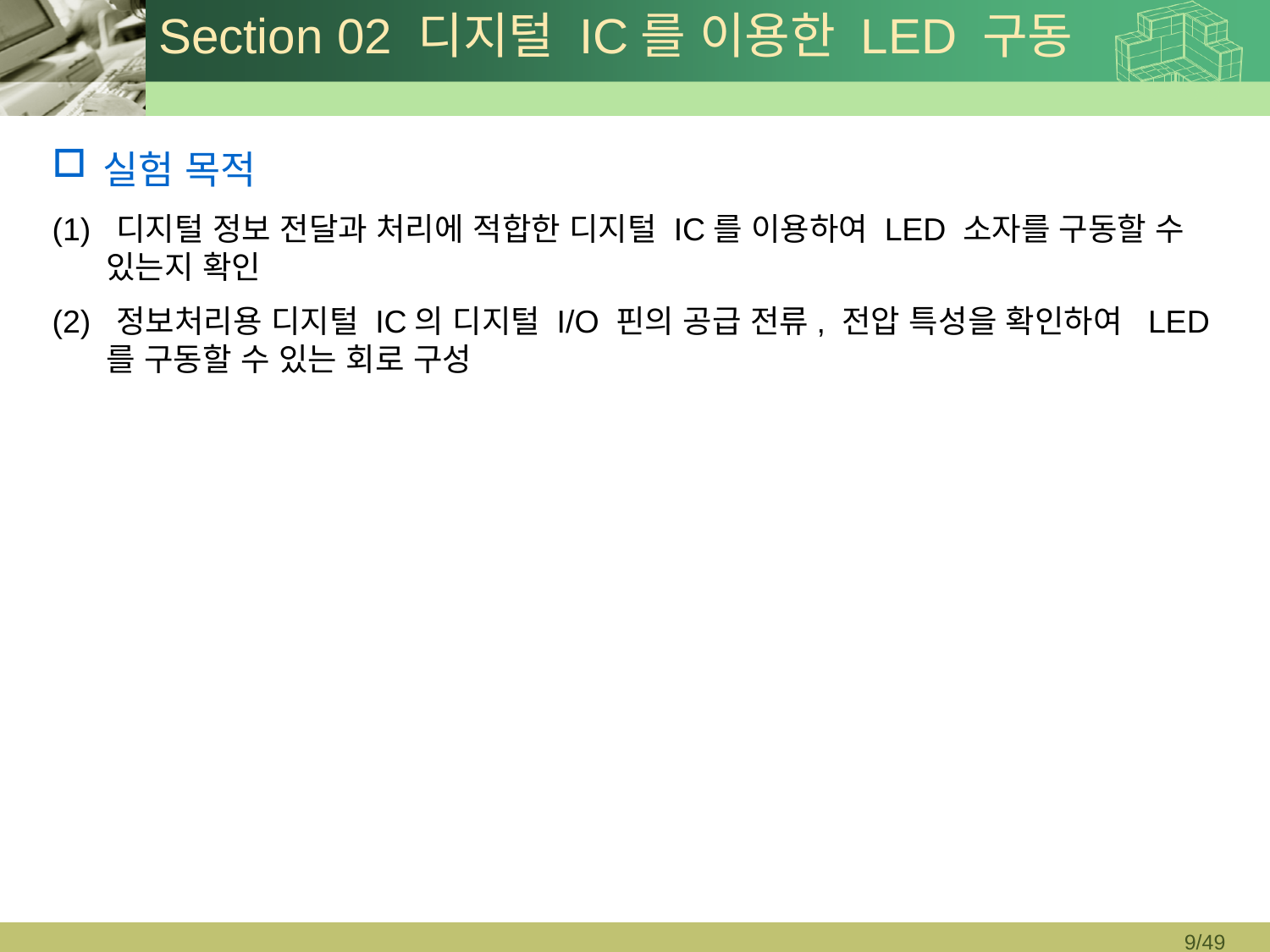

# Section 02 디지털 IC를 이용한 LED 구동
실험 목적
(1)  디지털 정보 전달과 처리에 적합한 디지털 IC를 이용하여 LED 소자를 구동할 수 있는지 확인
(2)  정보처리용 디지털 IC의 디지털 I/O 핀의 공급 전류, 전압 특성을 확인하여  LED를 구동할 수 있는 회로 구성